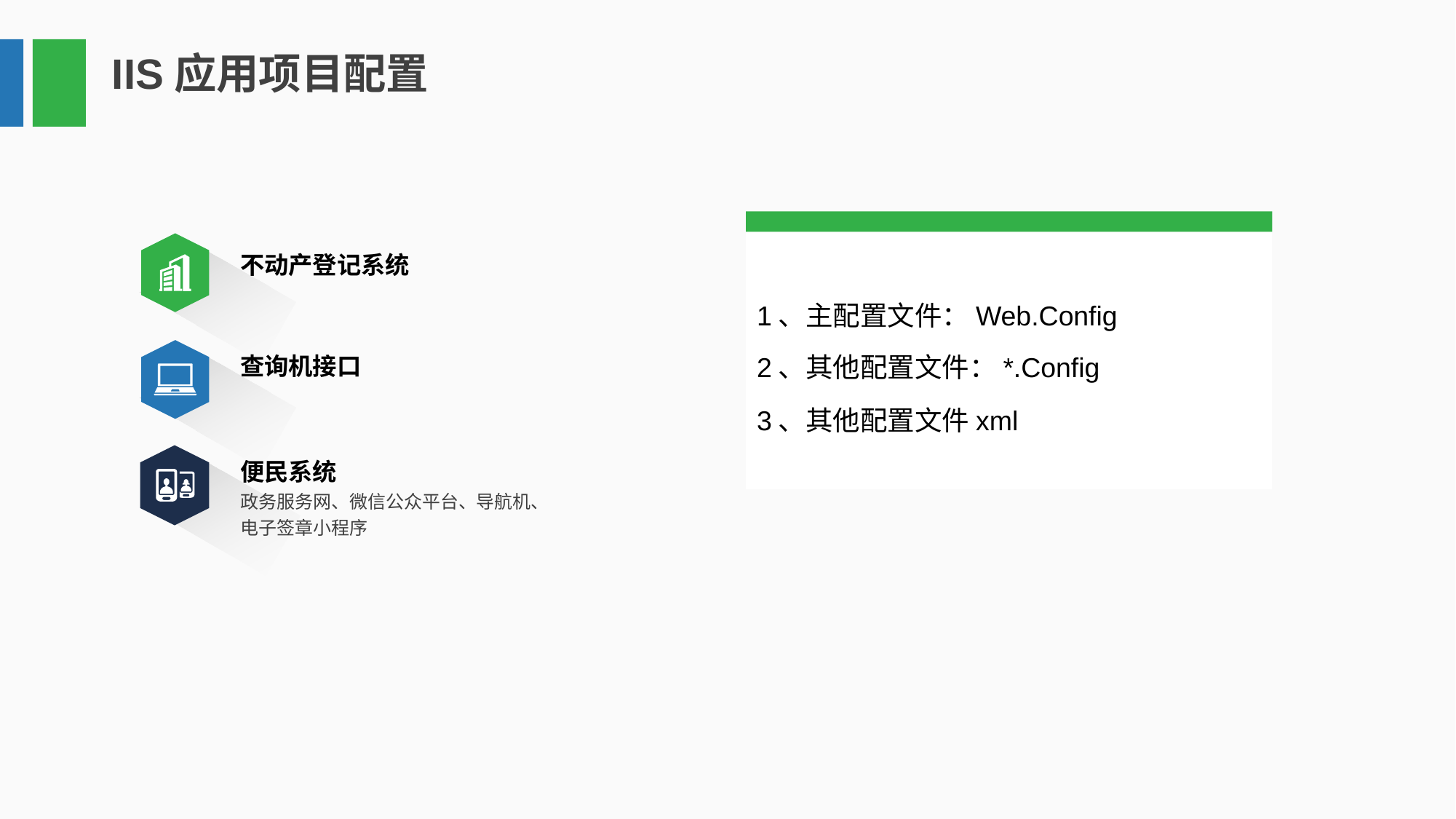

IIS应用项目配置

1、主配置文件：Web.Config
2、其他配置文件：*.Config
3、其他配置文件xml

不动产登记系统

查询机接口

便民系统
政务服务网、微信公众平台、导航机、
电子签章小程序